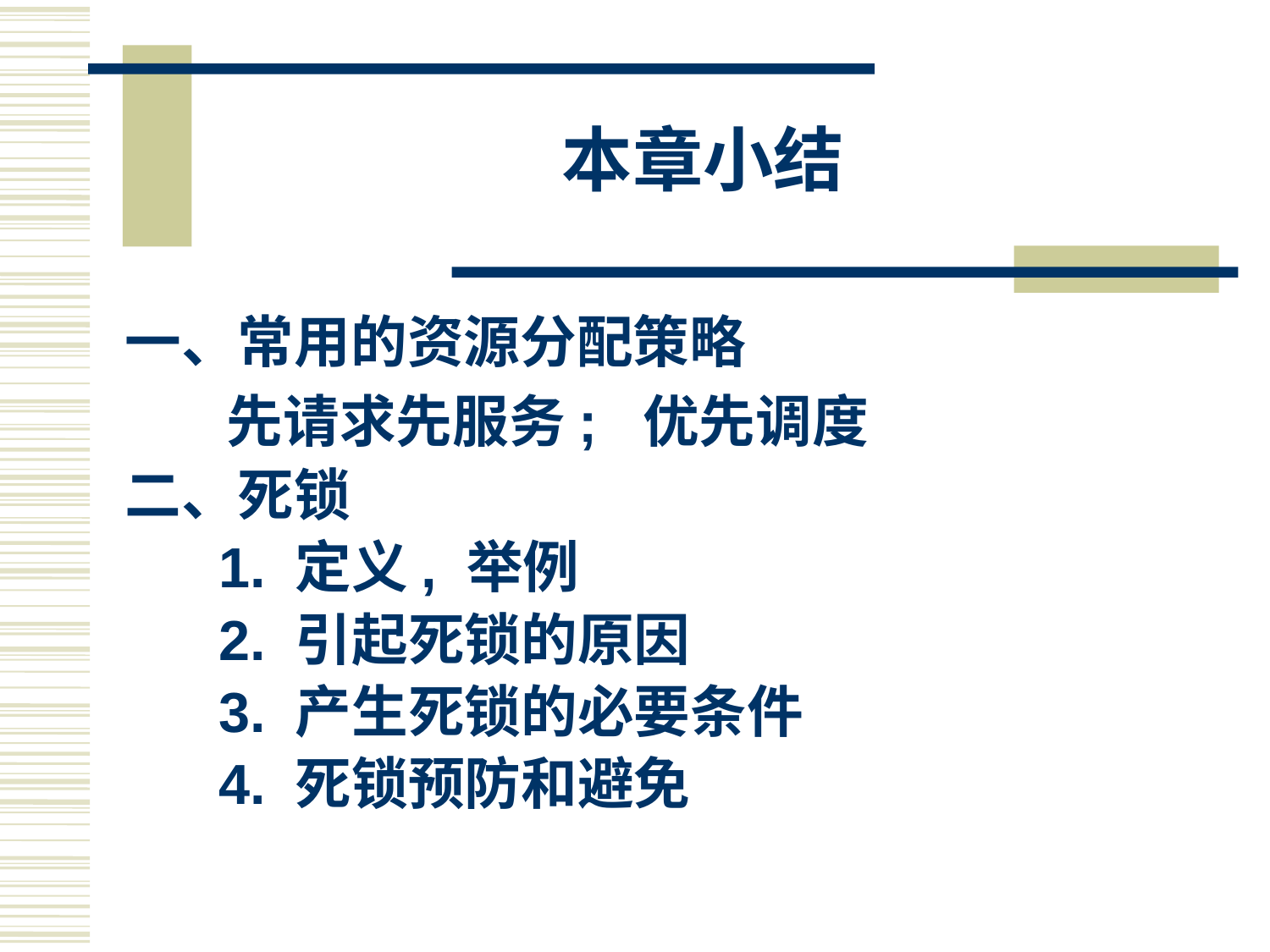

# 本章小结
一、常用的资源分配策略
      先请求先服务;  优先调度
二、死锁
      1. 定义, 举例
      2. 引起死锁的原因
      3. 产生死锁的必要条件
      4. 死锁预防和避免